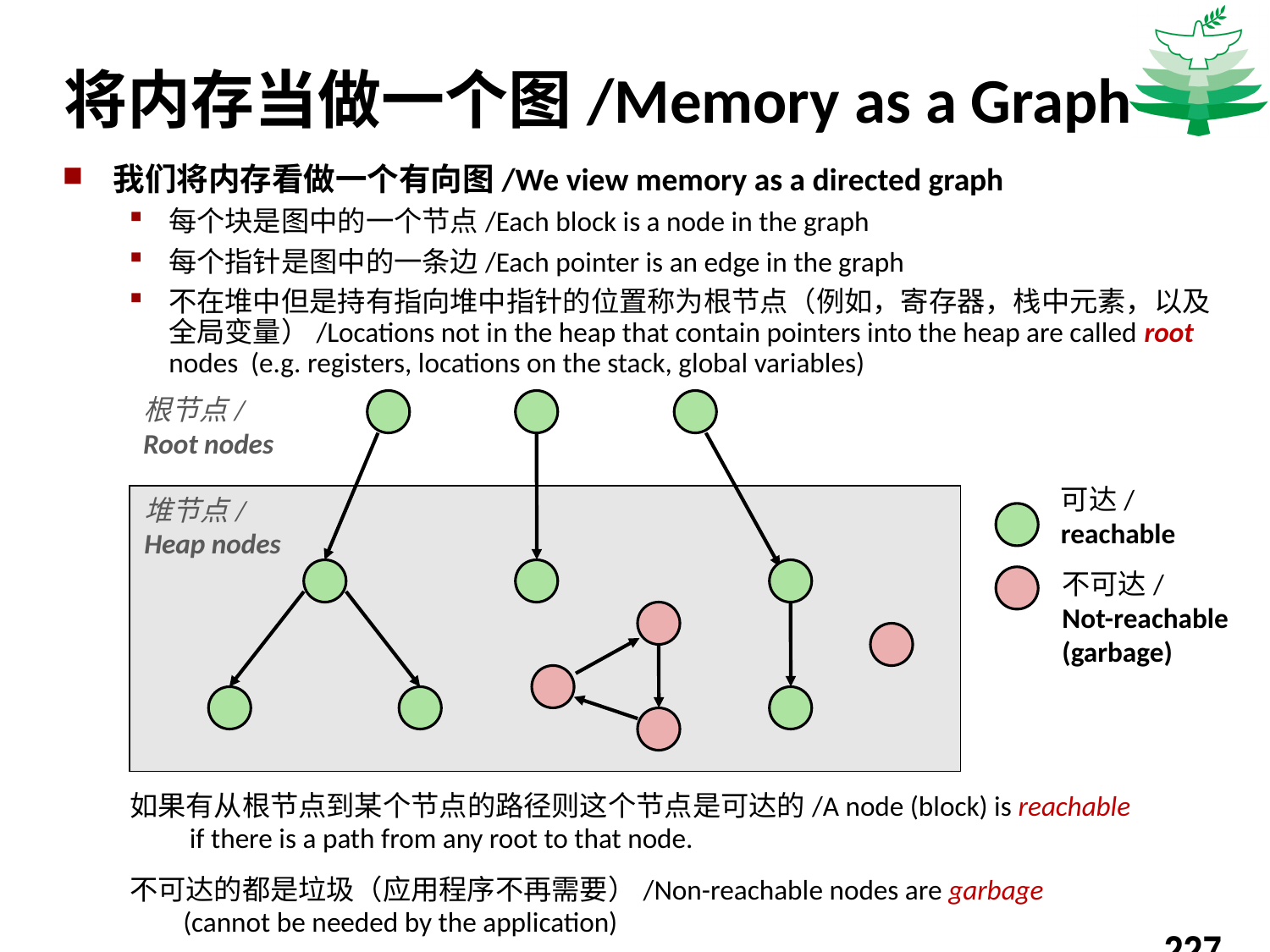

将内存当做一个图/Memory as a Graph
我们将内存看做一个有向图/We view memory as a directed graph
每个块是图中的一个节点/Each block is a node in the graph
每个指针是图中的一条边/Each pointer is an edge in the graph
不在堆中但是持有指向堆中指针的位置称为根节点（例如，寄存器，栈中元素，以及全局变量）/Locations not in the heap that contain pointers into the heap are called root  nodes  (e.g. registers, locations on the stack, global variables)
根节点/
Root nodes

可达/
reachable

堆节点/
Heap nodes

不可达/
Not-reachable
(garbage)

如果有从根节点到某个节点的路径则这个节点是可达的/A node (block) is reachable  if there is a path from any root to that node.
不可达的都是垃圾（应用程序不再需要）/Non-reachable nodes are garbage (cannot be needed by the application)